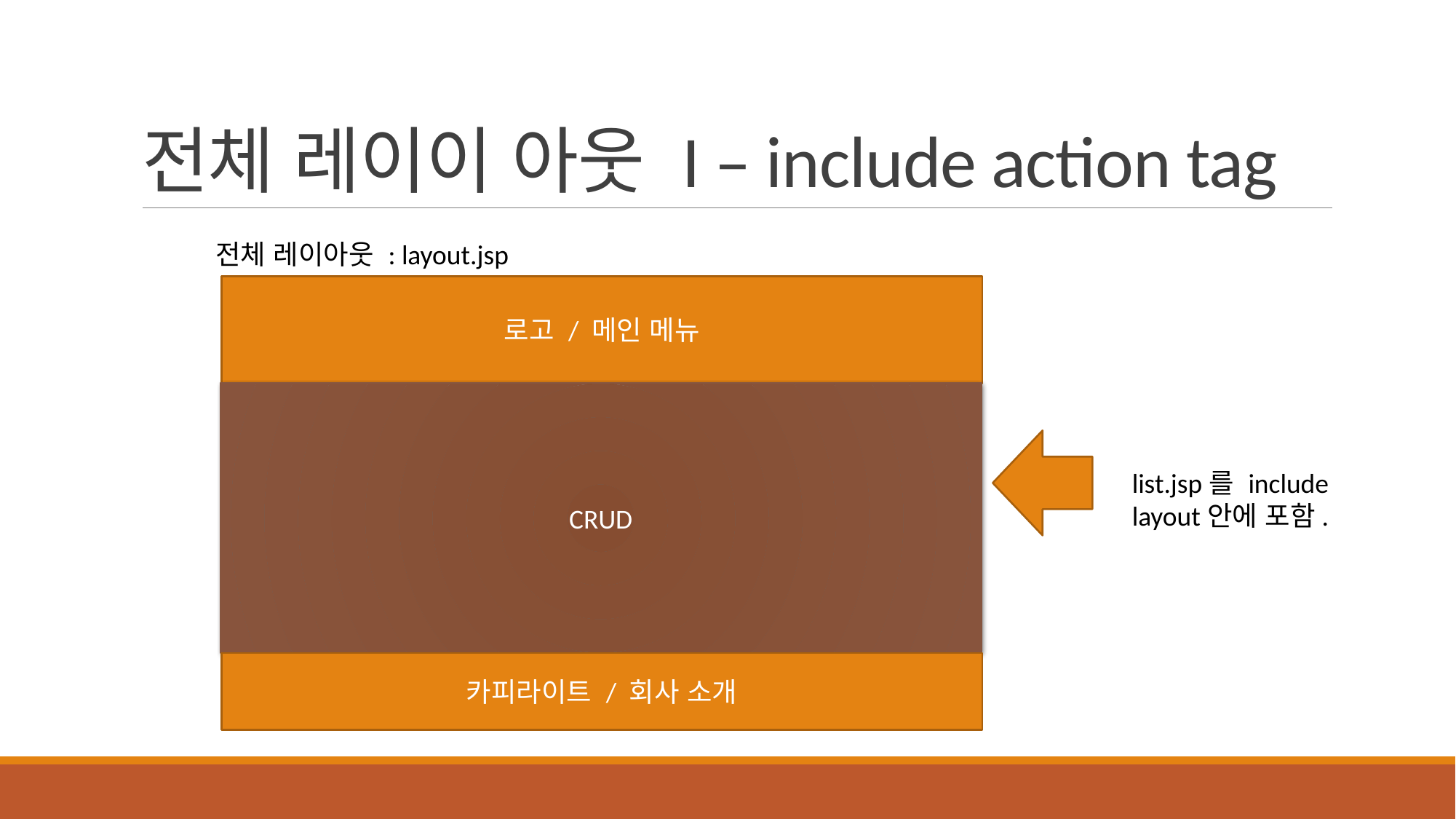

# 전체 레이이 아웃 I – include action tag
전체 레이아웃 : layout.jsp
로고 / 메인 메뉴
CRUD

list.jsp를 include
layout안에 포함.
카피라이트 / 회사 소개